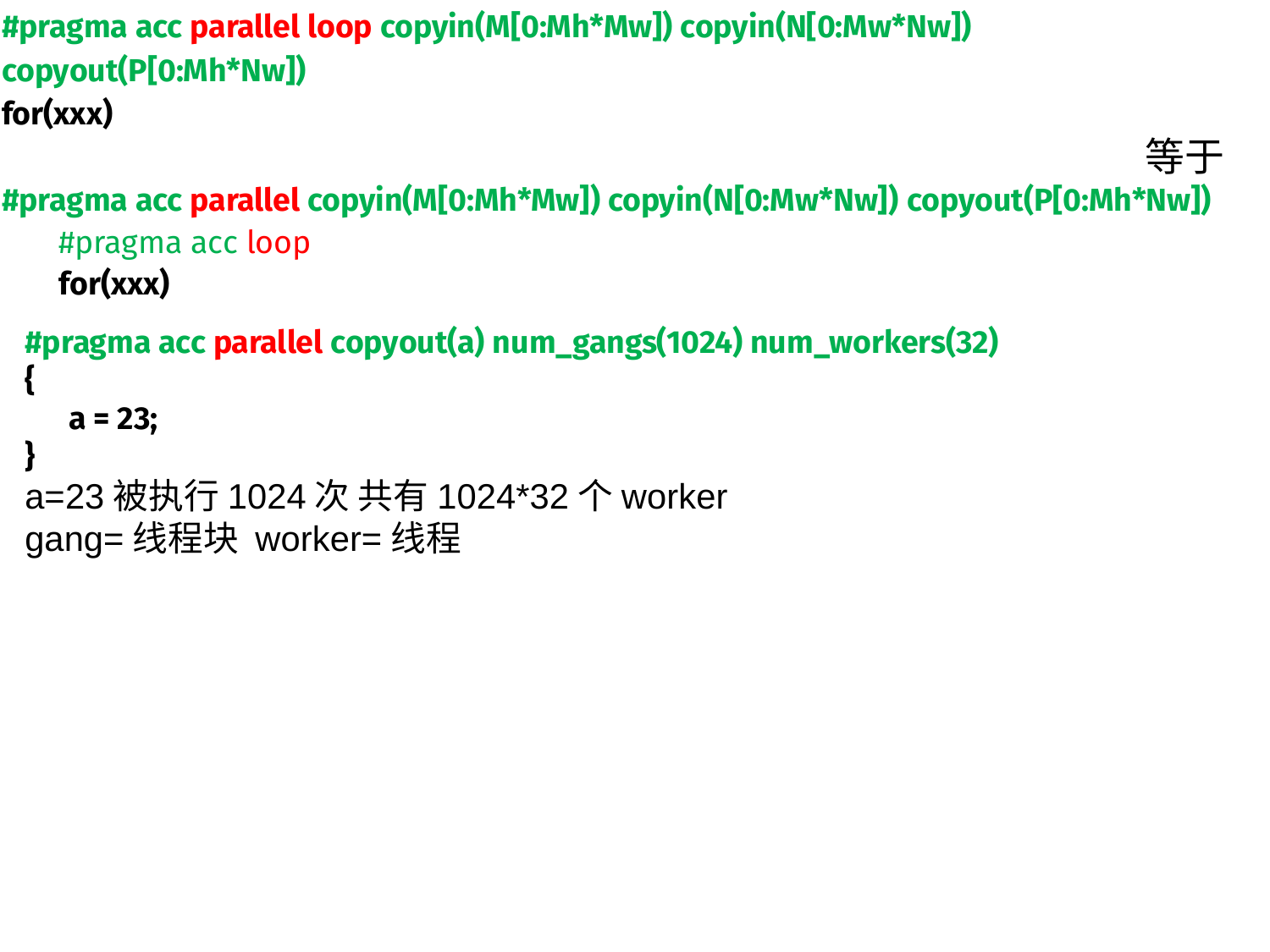

#pragma acc parallel loop copyin(M[0:Mh*Mw]) copyin(N[0:Mw*Nw])
copyout(P[0:Mh*Nw])
for(xxx)
									等于
#pragma acc parallel copyin(M[0:Mh*Mw]) copyin(N[0:Mw*Nw]) copyout(P[0:Mh*Nw])
#pragma acc loop
for(xxx)gion that consists of a single loop)
#pragma acc parallel copyout(a) num_gangs(1024) num_workers(32)
{
a = 23;
}
a=23被执行1024次 共有1024*32个worker
gang=线程块 worker=线程